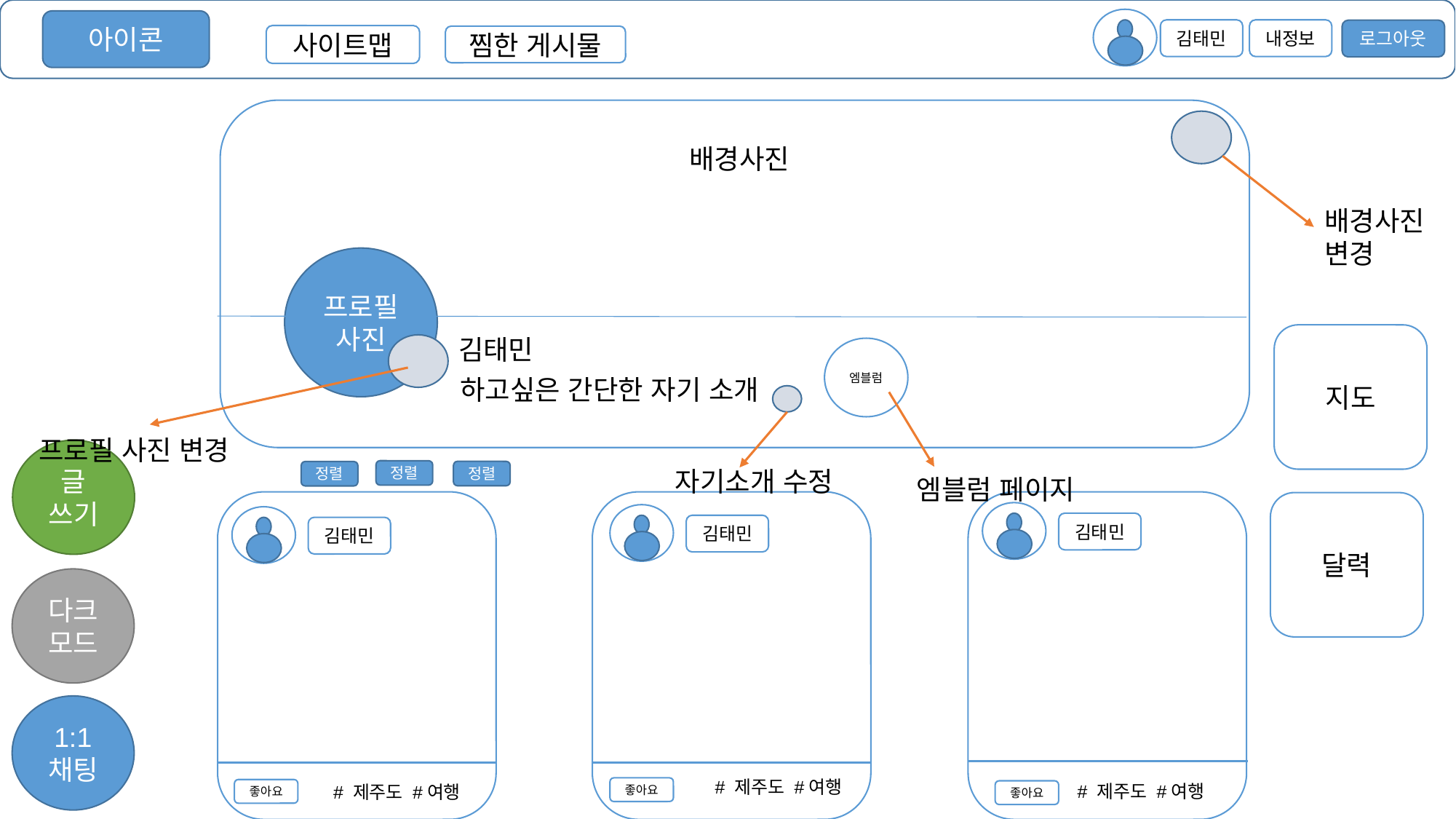

아이콘
김태민
내정보

로그아웃
사이트맵
찜한 게시물

배경사진
배경사진
변경
프로필사진
지도
김태민

엠블럼
하고싶은 간단한 자기 소개

프로필 사진 변경
글
쓰기
자기소개 수정
정렬
정렬
정렬
엠블럼 페이지

달력

김태민

김태민

김태민

다크모드
1:1 채팅
# 제주도 #여행
# 제주도 #여행
# 제주도 #여행
좋아요
좋아요
좋아요